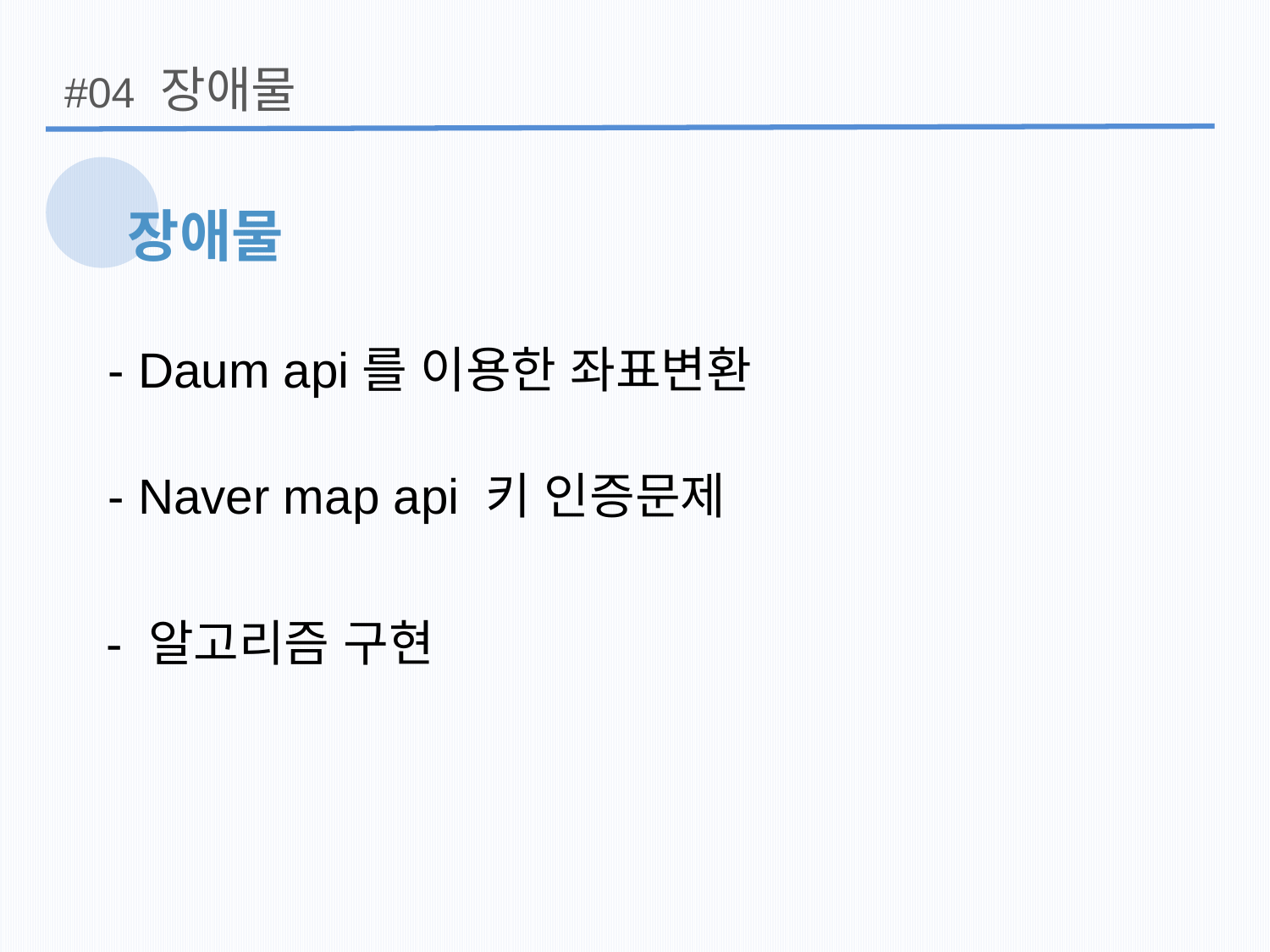

장애물
#04

장애물
- Daum api를 이용한 좌표변환
- Naver map api 키 인증문제
- 알고리즘 구현